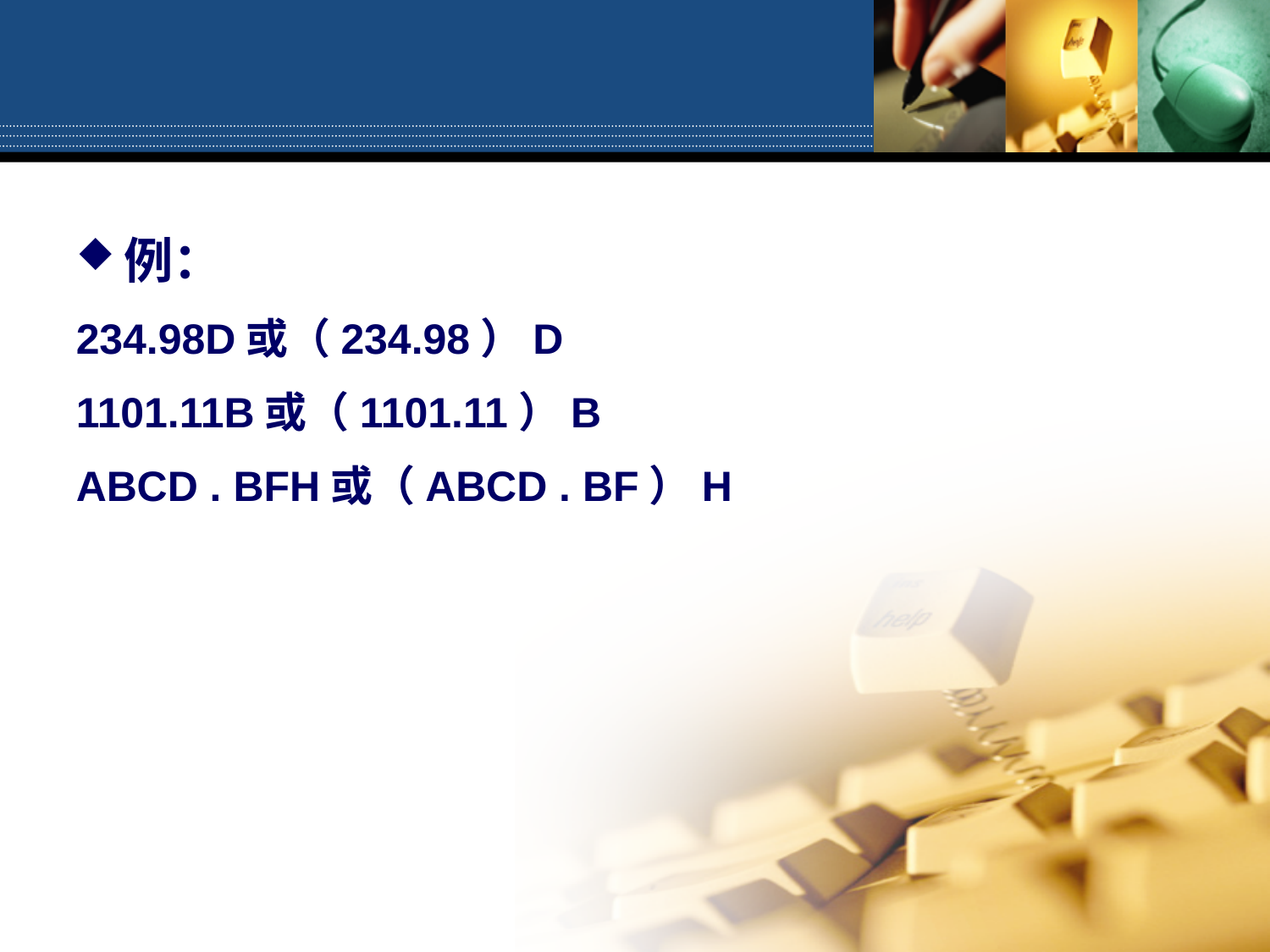

例：
234.98D或（234.98）D
1101.11B或（1101.11）B
ABCD . BFH或（ABCD . BF）H